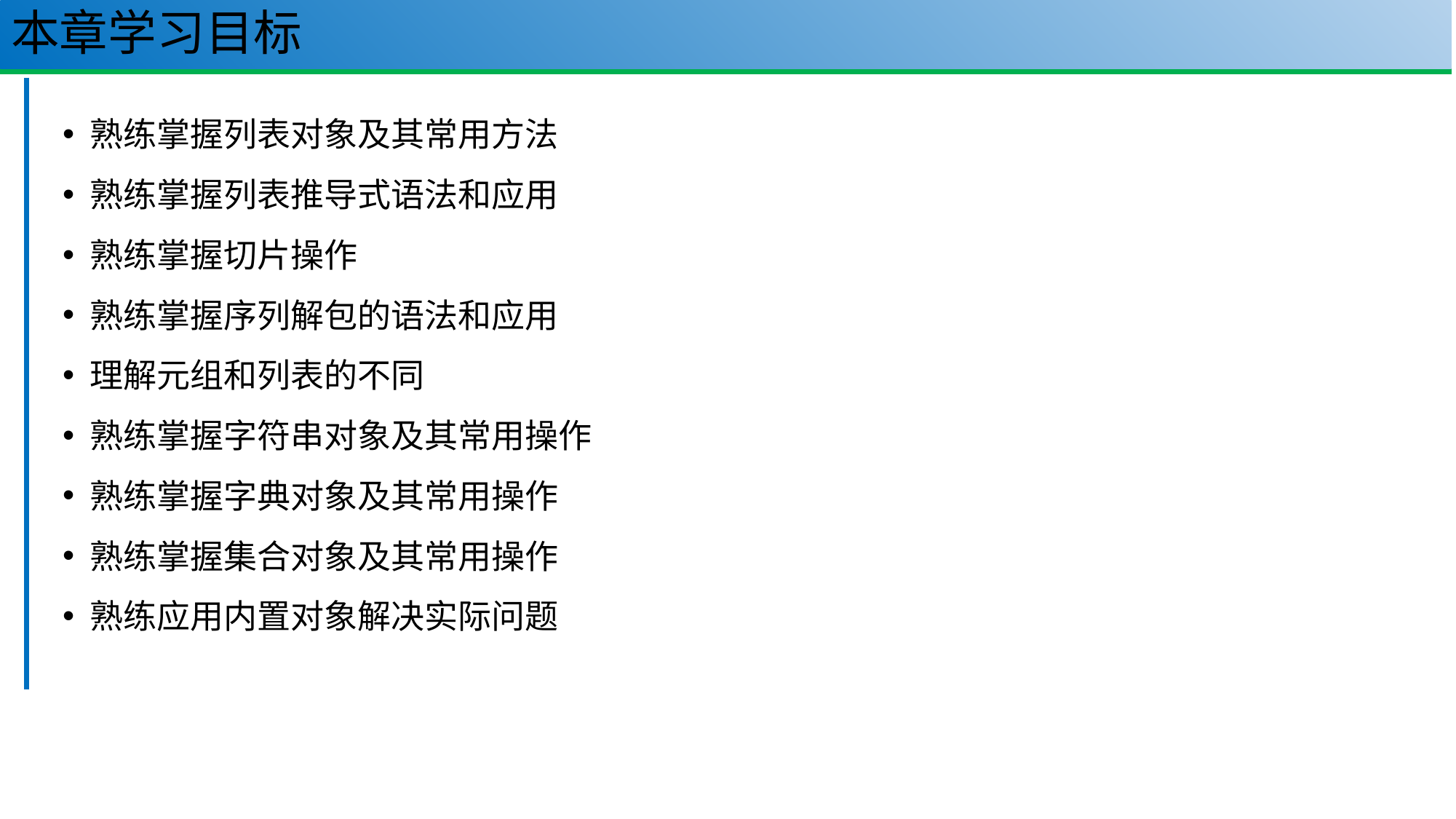

# 本章学习目标
2
熟练掌握列表对象及其常用方法
熟练掌握列表推导式语法和应用
熟练掌握切片操作
熟练掌握序列解包的语法和应用
理解元组和列表的不同
熟练掌握字符串对象及其常用操作
熟练掌握字典对象及其常用操作
熟练掌握集合对象及其常用操作
熟练应用内置对象解决实际问题